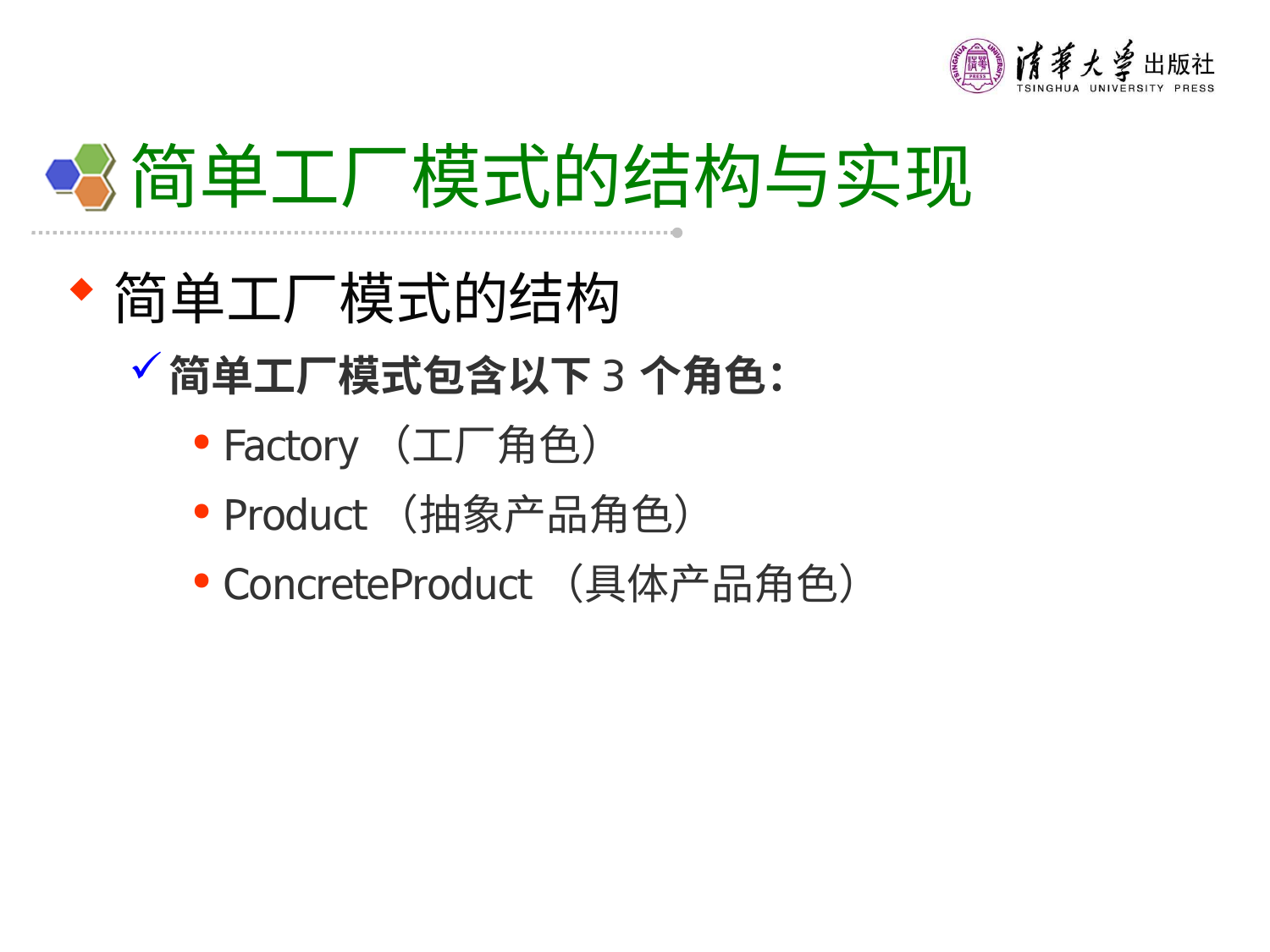

# 简单工厂模式的结构与实现
简单工厂模式的结构
简单工厂模式包含以下3个角色：
Factory（工厂角色）
Product（抽象产品角色）
ConcreteProduct（具体产品角色）